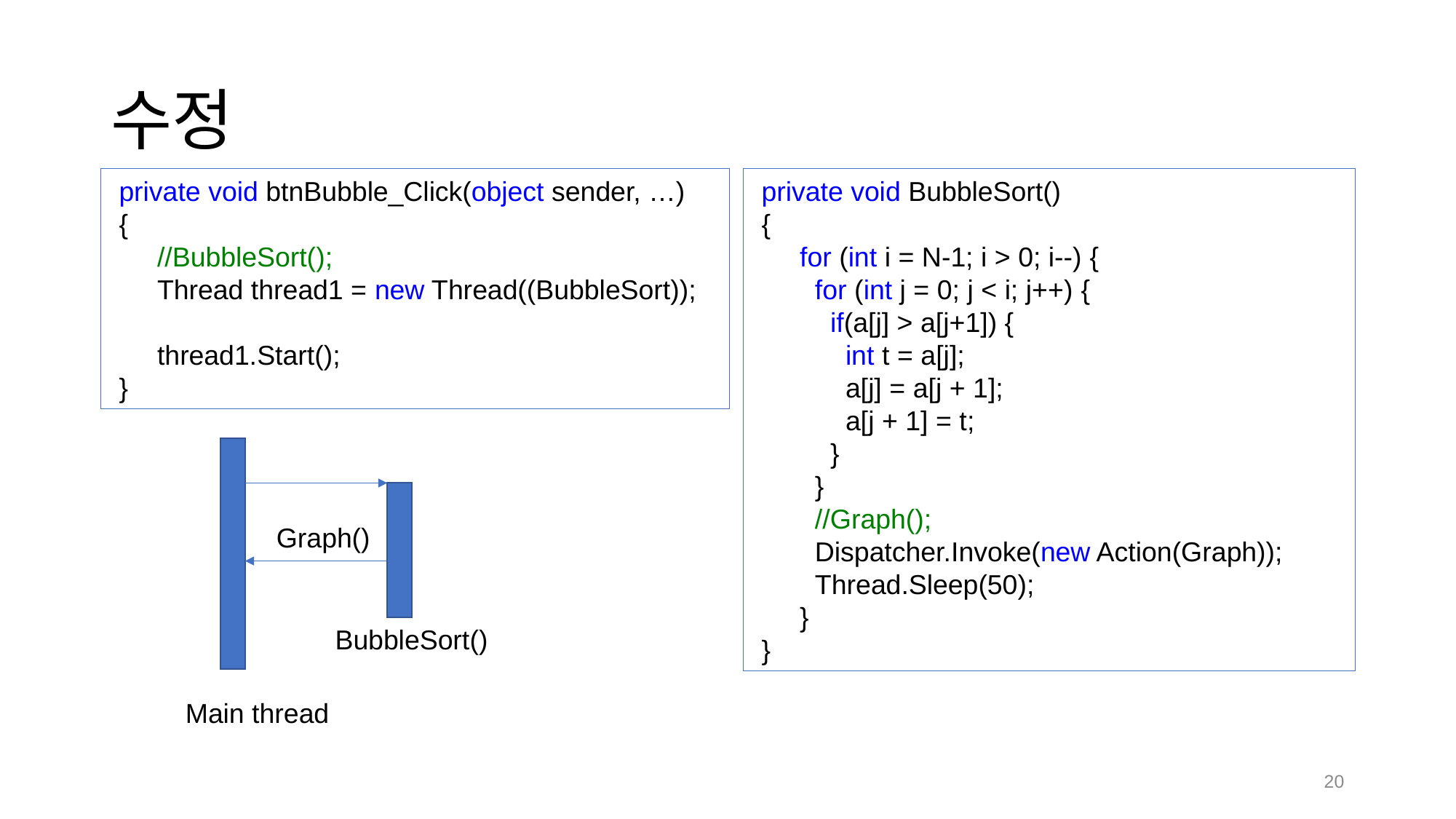

# 수정
 private void btnBubble_Click(object sender, …)
 {
      //BubbleSort();
      Thread thread1 = new Thread((BubbleSort));
      thread1.Start();
 }
 private void BubbleSort()
 {
      for (int i = N-1; i > 0; i--) {
        for (int j = 0; j < i; j++) {
          if(a[j] > a[j+1]) {
            int t = a[j];
            a[j] = a[j + 1];
            a[j + 1] = t;
          }
        }
        //Graph();
        Dispatcher.Invoke(new Action(Graph));
        Thread.Sleep(50);
      }
 }

Graph()
BubbleSort()
Main thread
20